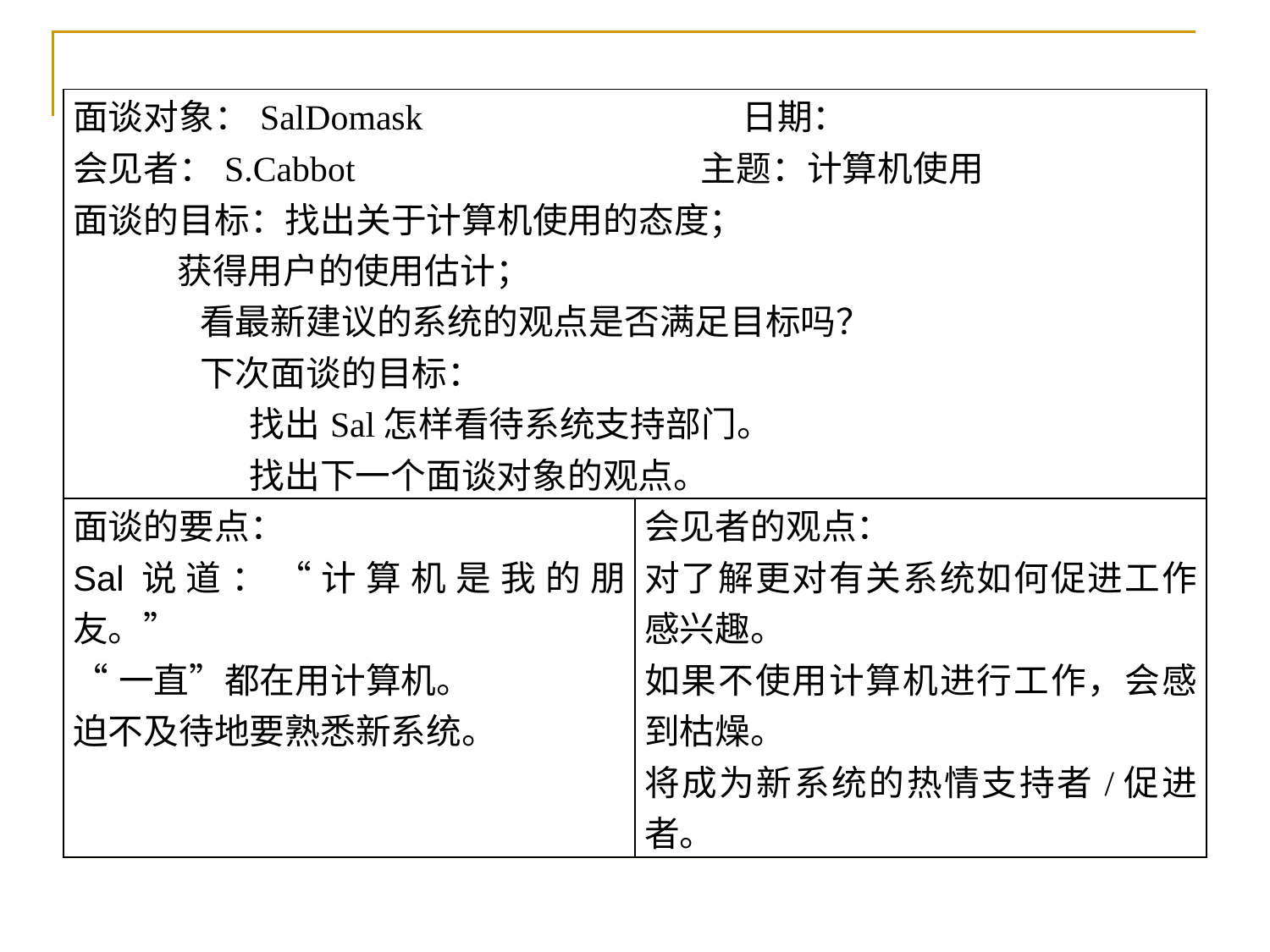

| 面谈对象：SalDomask 日期： 会见者：S.Cabbot 主题：计算机使用 面谈的目标：找出关于计算机使用的态度； 获得用户的使用估计； 看最新建议的系统的观点是否满足目标吗？ 下次面谈的目标： 找出Sal怎样看待系统支持部门。 找出下一个面谈对象的观点。 |  |
| --- | --- |
| 面谈的要点： Sal说道：“计算机是我的朋友。” “一直”都在用计算机。 迫不及待地要熟悉新系统。 | 会见者的观点： 对了解更对有关系统如何促进工作感兴趣。 如果不使用计算机进行工作，会感到枯燥。 将成为新系统的热情支持者/促进者。 |